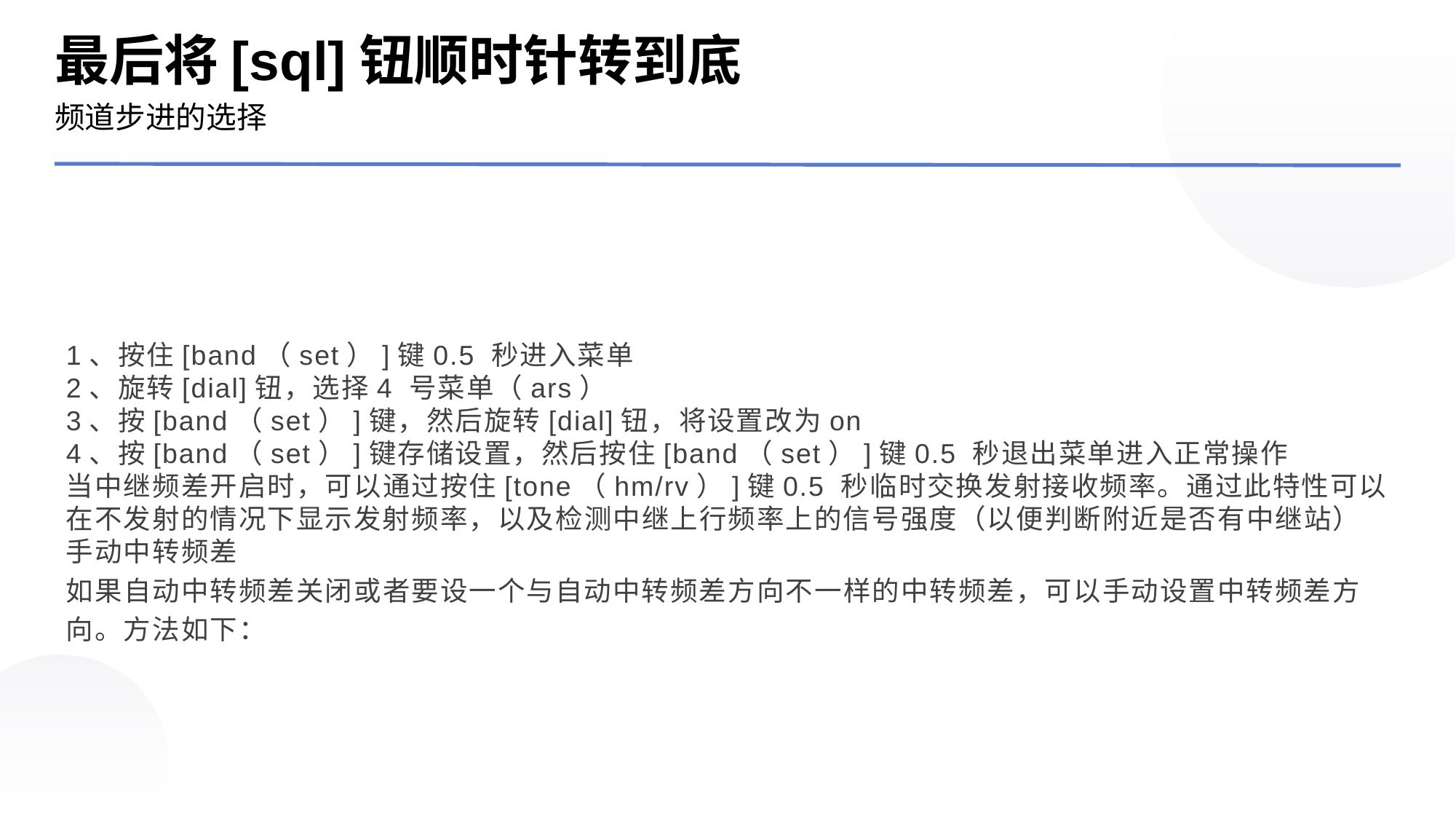

最后将[sql]钮顺时针转到底
频道步进的选择
1、按住[band（set）]键0.5 秒进入菜单
2、旋转[dial]钮，选择4 号菜单（ars）
3、按[band（set）]键，然后旋转[dial]钮，将设置改为on
4、按[band（set）]键存储设置，然后按住[band（set）]键0.5 秒退出菜单进入正常操作
当中继频差开启时，可以通过按住[tone（hm/rv）]键0.5 秒临时交换发射接收频率。通过此特性可以在不发射的情况下显示发射频率，以及检测中继上行频率上的信号强度（以便判断附近是否有中继站）
手动中转频差
如果自动中转频差关闭或者要设一个与自动中转频差方向不一样的中转频差，可以手动设置中转频差方向。方法如下：